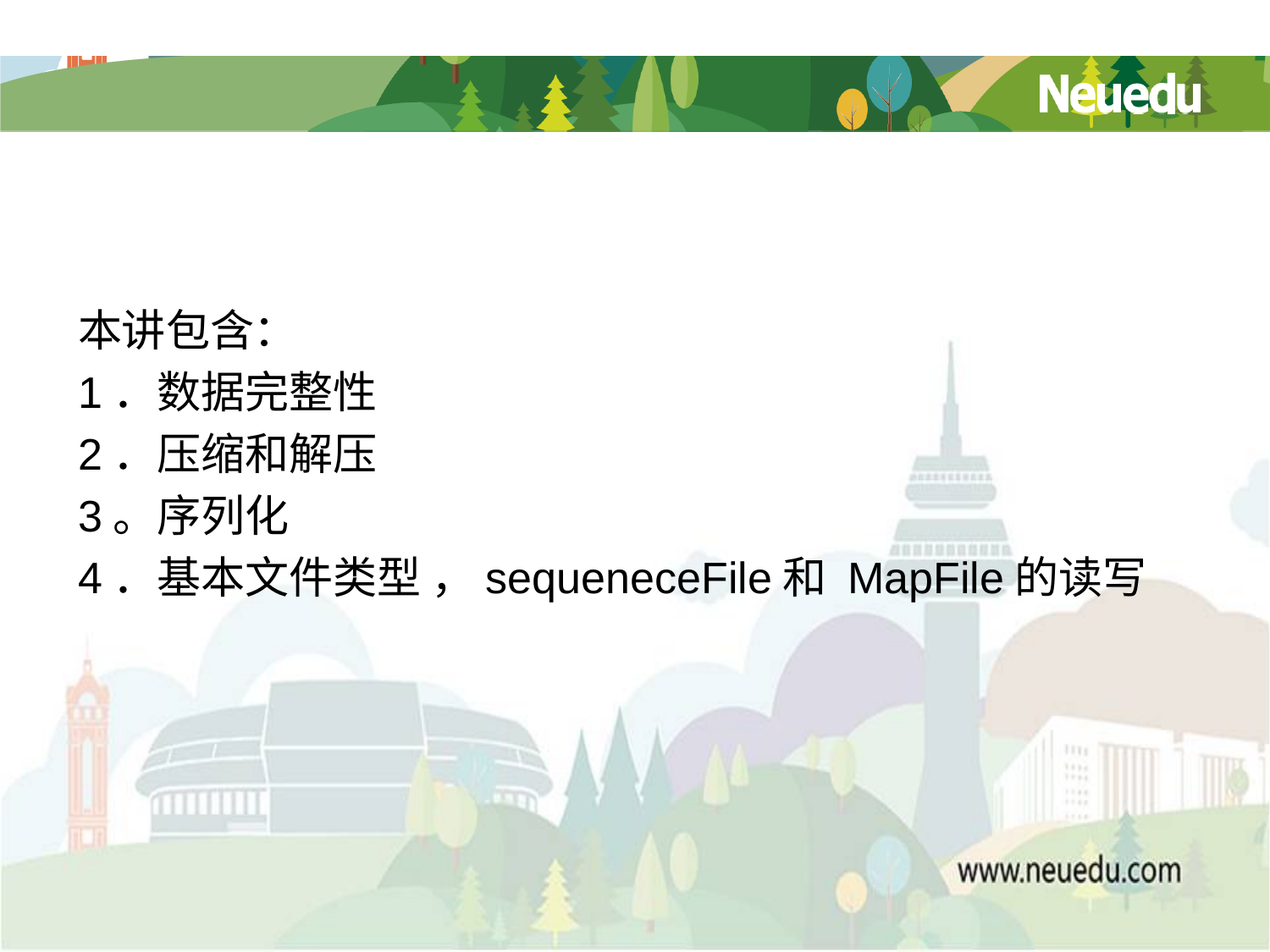

#
本讲包含：
1．数据完整性
2．压缩和解压
3。序列化
4．基本文件类型 ，sequeneceFile和 MapFile的读写